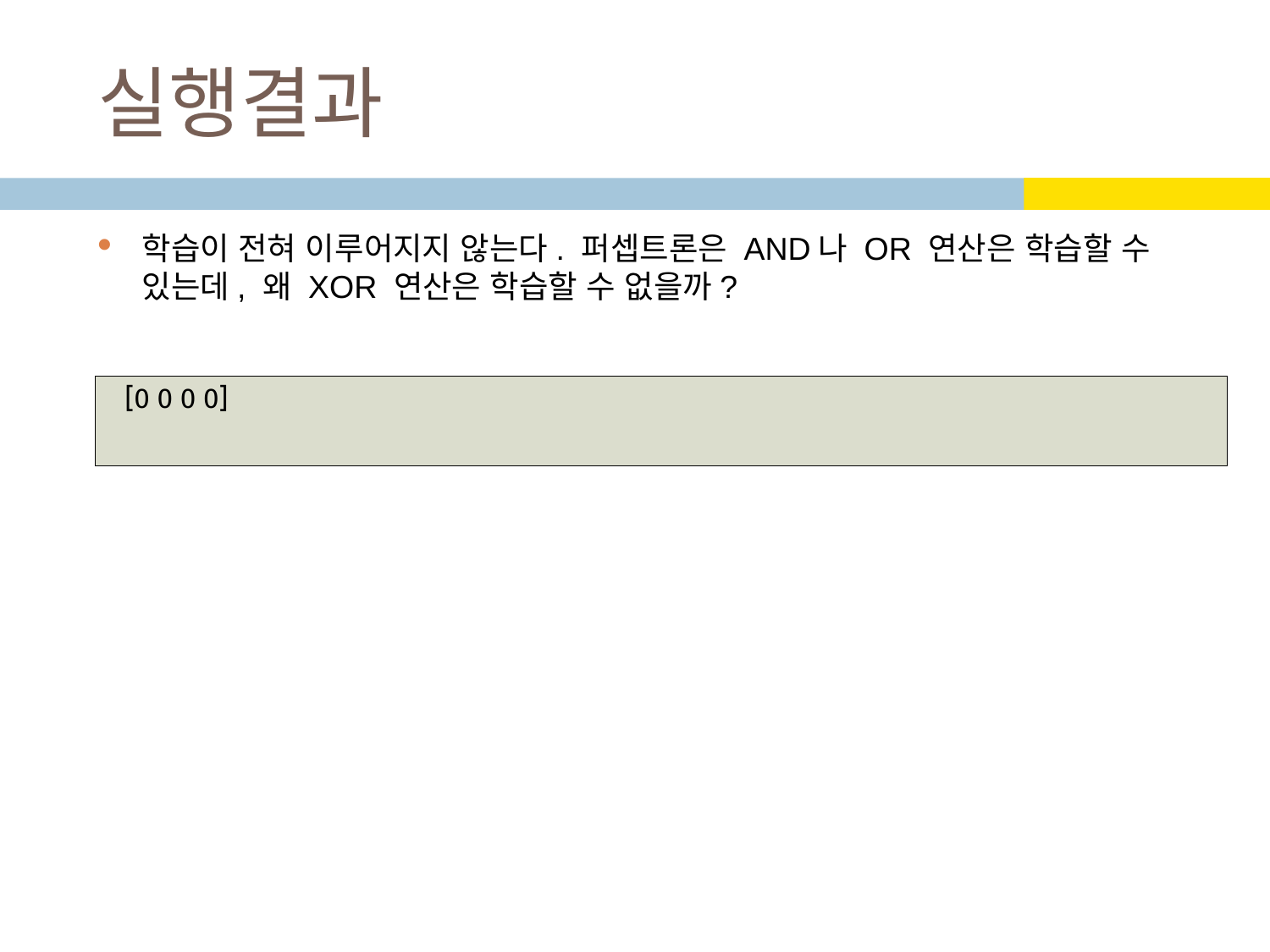

# 실행결과
학습이 전혀 이루어지지 않는다. 퍼셉트론은 AND나 OR 연산은 학습할 수 있는데, 왜 XOR 연산은 학습할 수 없을까?
[0 0 0 0]